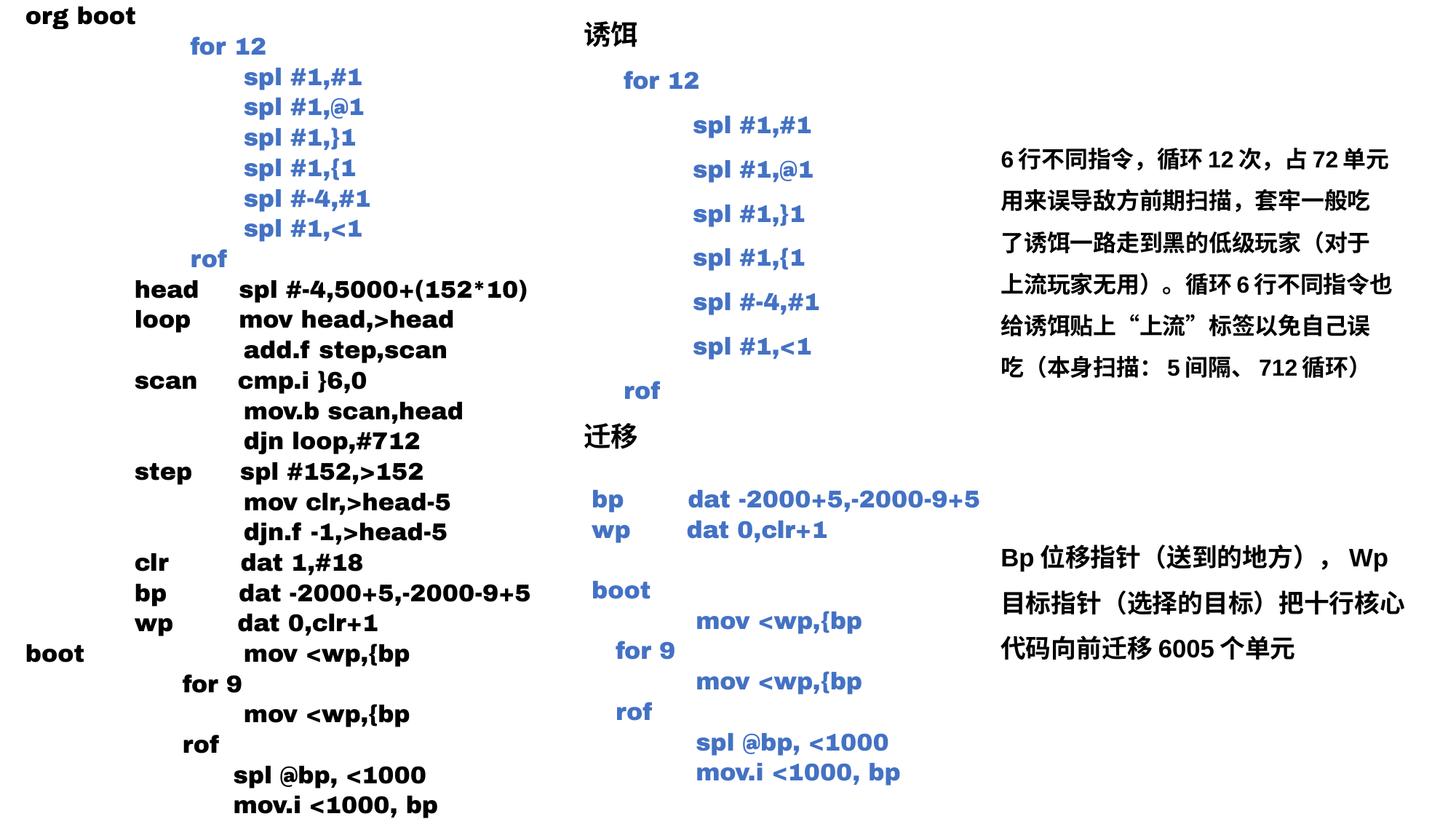

org boot
	       for 12
		spl #1,#1
		spl #1,@1
		spl #1,}1
		spl #1,{1
		spl #-4,#1
		spl #1,<1
	       rof
	head     spl #-4,5000+(152*10)
	loop      mov head,>head
		add.f step,scan
	scan     cmp.i }6,0
		mov.b scan,head
		djn loop,#712
	step      spl #152,>152
		mov clr,>head-5
		djn.f -1,>head-5
	clr         dat 1,#18
	bp         dat -2000+5,-2000-9+5
	wp        dat 0,clr+1
boot    		mov <wp,{bp
	      for 9
    		mov <wp,{bp
	      rof
                          spl @bp, <1000
                          mov.i <1000, bp

诱饵
     for 12
	spl #1,#1
	spl #1,@1
	spl #1,}1
	spl #1,{1
	spl #-4,#1
	spl #1,<1
     rof
迁移

 bp        dat -2000+5,-2000-9+5
 wp       dat 0,clr+1

 boot
              mov <wp,{bp
    for 9
              mov <wp,{bp
    rof
              spl @bp, <1000
              mov.i <1000, bp

# 6行不同指令，循环12次，占72单元用来误导敌方前期扫描，套牢一般吃了诱饵一路走到黑的低级玩家（对于上流玩家无用）。循环6行不同指令也给诱饵贴上“上流”标签以免自己误吃（本身扫描：5间隔、712循环）
Bp位移指针（送到的地方），Wp目标指针（选择的目标）把十行核心代码向前迁移6005个单元